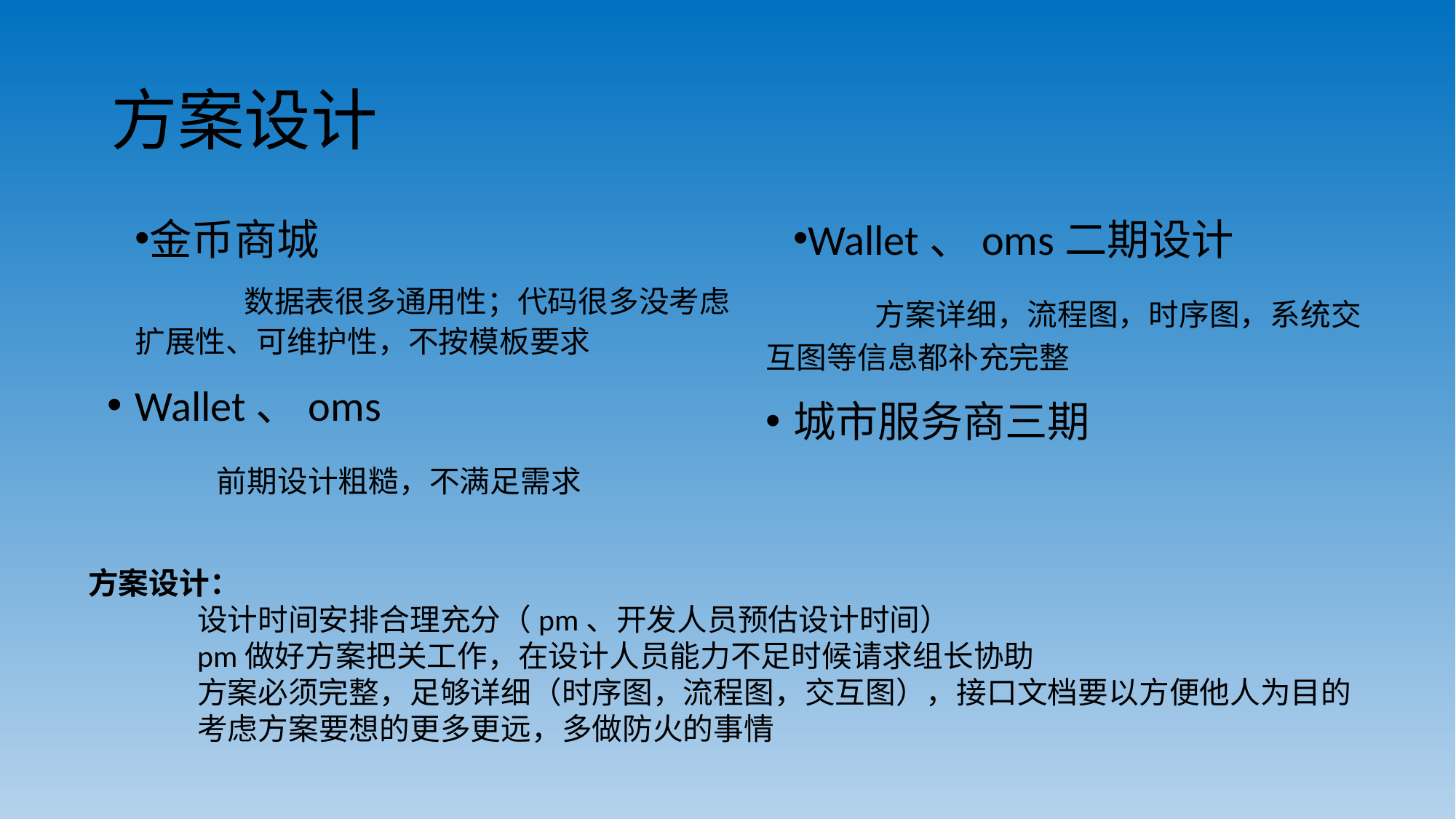

# 方案设计
金币商城
	数据表很多通用性；代码很多没考虑扩展性、可维护性，不按模板要求
Wallet、oms
	前期设计粗糙，不满足需求

Wallet、oms二期设计
	方案详细，流程图，时序图，系统交互图等信息都补充完整
城市服务商三期
方案设计：
	设计时间安排合理充分（pm、开发人员预估设计时间）
	pm做好方案把关工作，在设计人员能力不足时候请求组长协助
	方案必须完整，足够详细（时序图，流程图，交互图），接口文档要以方便他人为目的
	考虑方案要想的更多更远，多做防火的事情